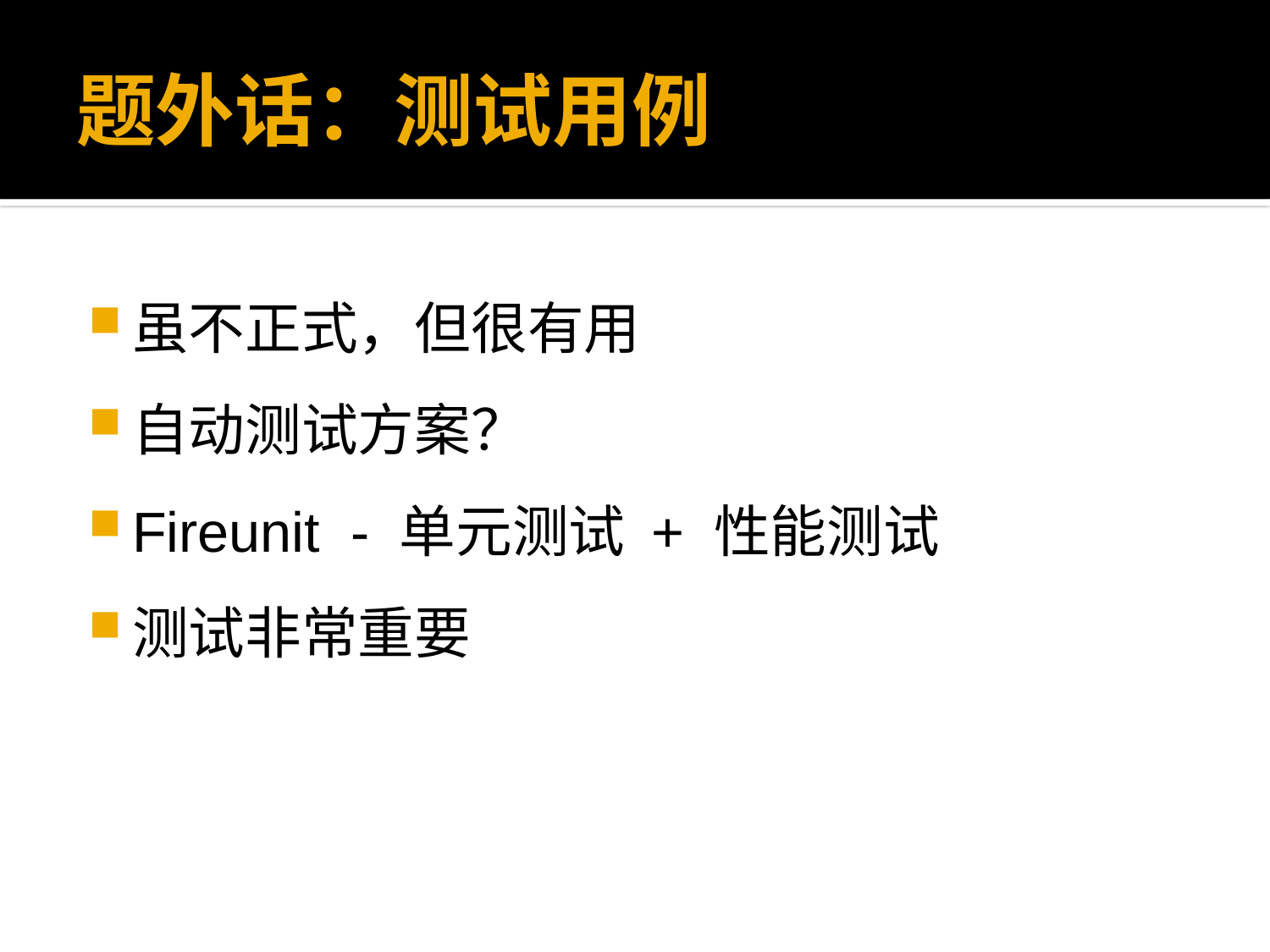

# 题外话：测试用例
虽不正式，但很有用
自动测试方案？
Fireunit  - 单元测试 + 性能测试
测试非常重要